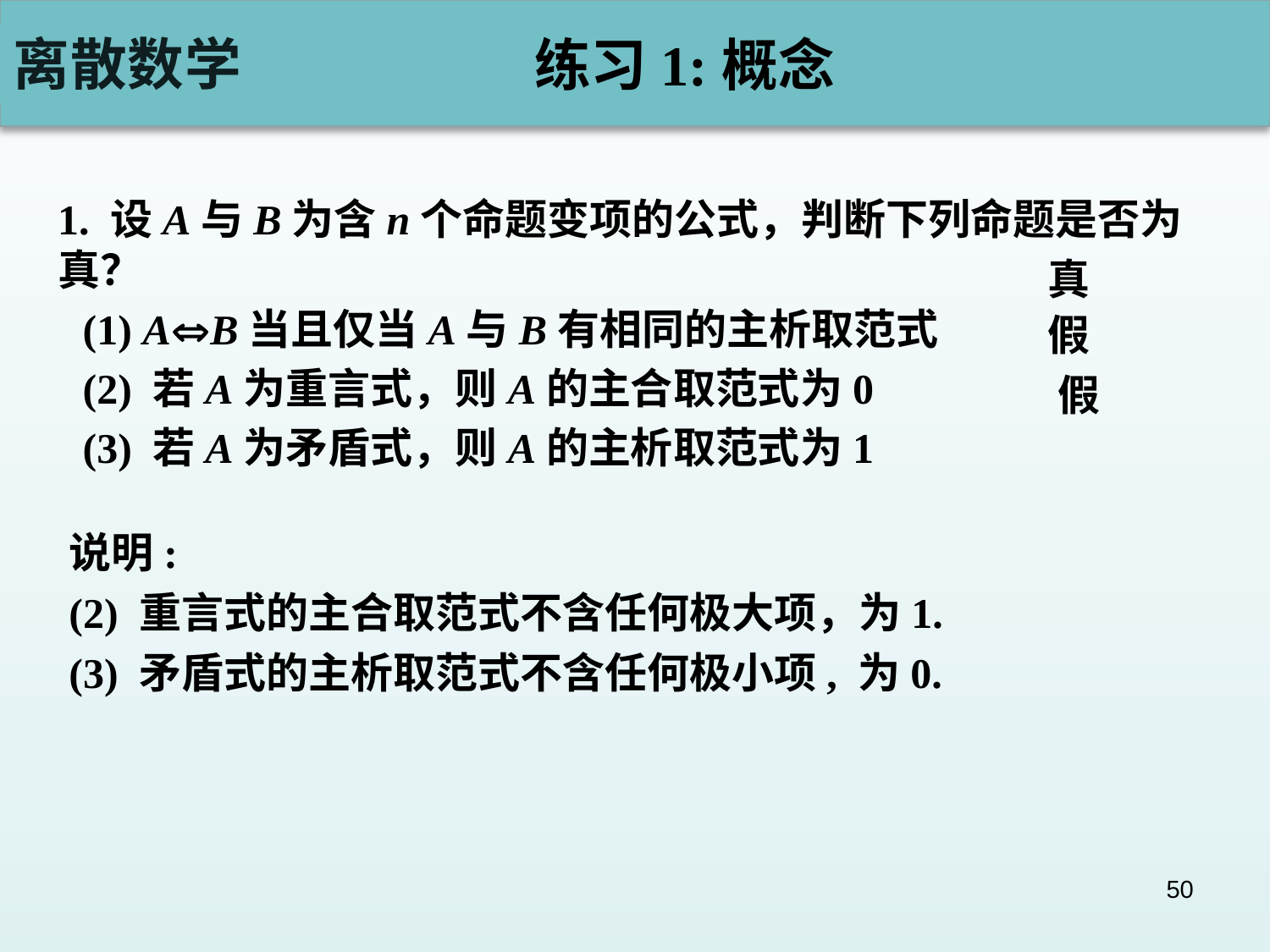

# 练习1:概念
1. 设A与B为含n个命题变项的公式，判断下列命题是否为真？
(1) A⇔B当且仅当A与B有相同的主析取范式
(2) 若A为重言式，则A的主合取范式为0
(3) 若A为矛盾式，则A的主析取范式为1
真
假
假
说明:
(2) 重言式的主合取范式不含任何极大项，为1.
(3) 矛盾式的主析取范式不含任何极小项, 为0.
50